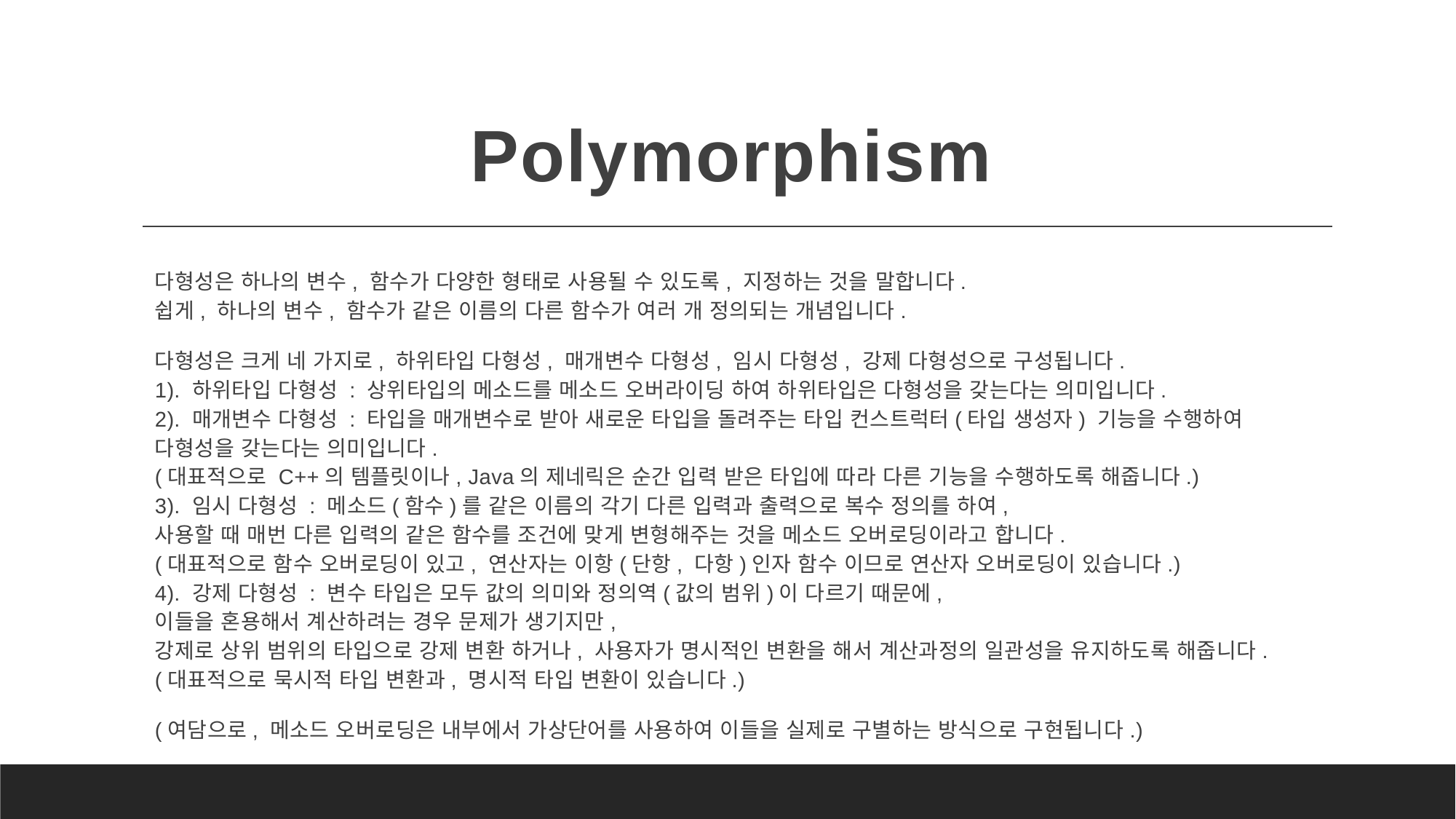

# Polymorphism
다형성은 하나의 변수, 함수가 다양한 형태로 사용될 수 있도록, 지정하는 것을 말합니다.
쉽게, 하나의 변수, 함수가 같은 이름의 다른 함수가 여러 개 정의되는 개념입니다.
다형성은 크게 네 가지로, 하위타입 다형성, 매개변수 다형성, 임시 다형성, 강제 다형성으로 구성됩니다.
1). 하위타입 다형성 : 상위타입의 메소드를 메소드 오버라이딩 하여 하위타입은 다형성을 갖는다는 의미입니다.
2). 매개변수 다형성 : 타입을 매개변수로 받아 새로운 타입을 돌려주는 타입 컨스트럭터(타입 생성자) 기능을 수행하여
다형성을 갖는다는 의미입니다.
(대표적으로 C++의 템플릿이나, Java의 제네릭은 순간 입력 받은 타입에 따라 다른 기능을 수행하도록 해줍니다.)
3). 임시 다형성 : 메소드(함수)를 같은 이름의 각기 다른 입력과 출력으로 복수 정의를 하여,
사용할 때 매번 다른 입력의 같은 함수를 조건에 맞게 변형해주는 것을 메소드 오버로딩이라고 합니다.
(대표적으로 함수 오버로딩이 있고, 연산자는 이항(단항, 다항)인자 함수 이므로 연산자 오버로딩이 있습니다.)
4). 강제 다형성 : 변수 타입은 모두 값의 의미와 정의역(값의 범위)이 다르기 때문에,
이들을 혼용해서 계산하려는 경우 문제가 생기지만,
강제로 상위 범위의 타입으로 강제 변환 하거나, 사용자가 명시적인 변환을 해서 계산과정의 일관성을 유지하도록 해줍니다.
(대표적으로 묵시적 타입 변환과, 명시적 타입 변환이 있습니다.)
(여담으로, 메소드 오버로딩은 내부에서 가상단어를 사용하여 이들을 실제로 구별하는 방식으로 구현됩니다.)